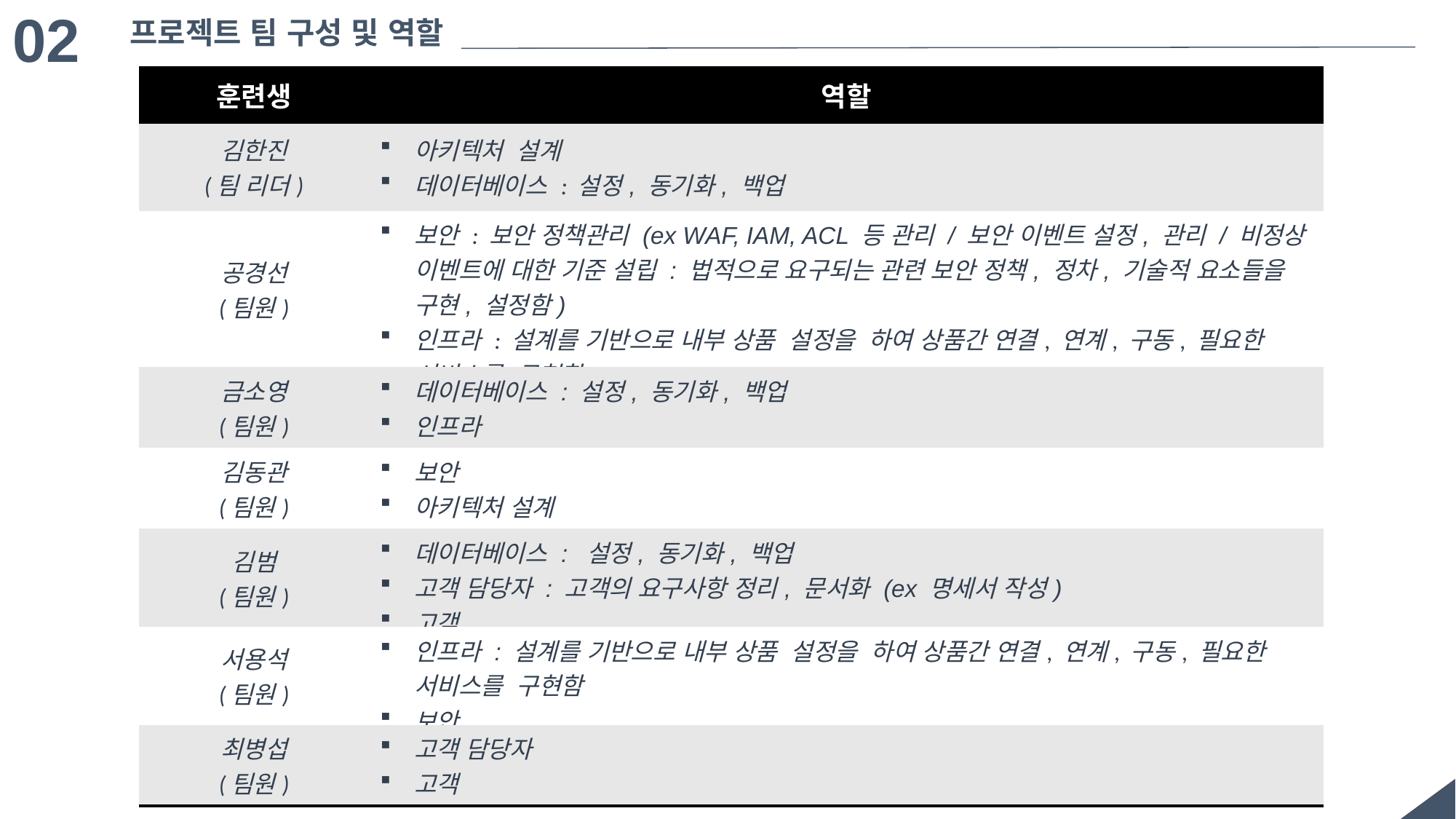

02
프로젝트 팀 구성 및 역할
| 훈련생 | 역할 |
| --- | --- |
| 김한진 (팀 리더) | 아키텍처 설계 데이터베이스 : 설정, 동기화, 백업 |
| 공경선 (팀원) | 보안 : 보안 정책관리 (ex WAF, IAM, ACL 등 관리 / 보안 이벤트 설정, 관리 / 비정상 이벤트에 대한 기준 설립 : 법적으로 요구되는 관련 보안 정책, 정차, 기술적 요소들을 구현, 설정함) 인프라 : 설계를 기반으로 내부 상품 설정을 하여 상품간 연결, 연계, 구동, 필요한 서비스를 구현함 |
| 금소영 (팀원) | 데이터베이스 : 설정, 동기화, 백업 인프라 |
| 김동관 (팀원) | 보안 아키텍처 설계 |
| 김범 (팀원) | 데이터베이스 : 설정, 동기화, 백업 고객 담당자 : 고객의 요구사항 정리, 문서화 (ex 명세서 작성) 고객 |
| 서용석 (팀원) | 인프라 : 설계를 기반으로 내부 상품 설정을 하여 상품간 연결, 연계, 구동, 필요한 서비스를 구현함 보안 |
| 최병섭 (팀원) | 고객 담당자 고객 |